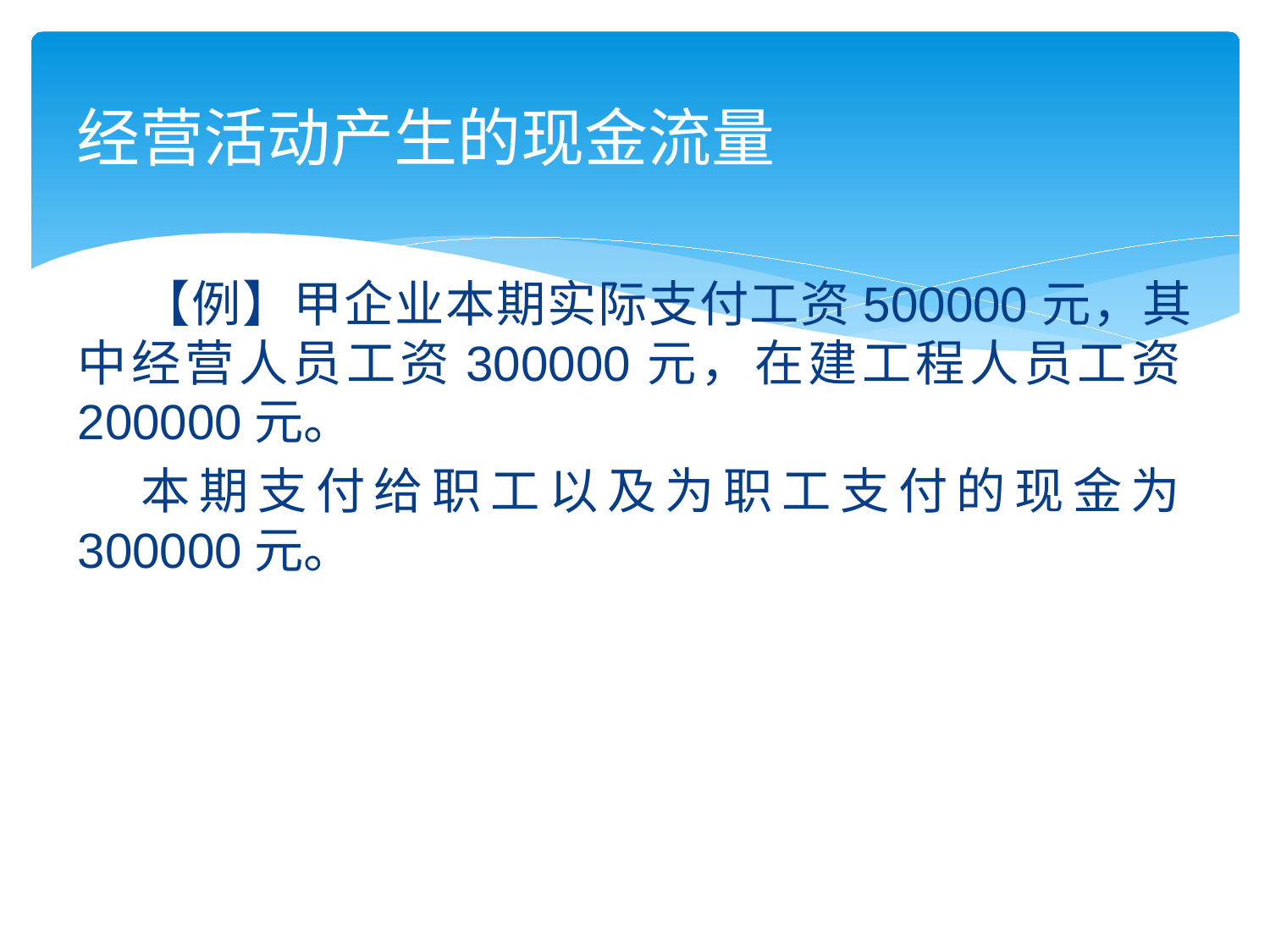

# 经营活动产生的现金流量
【例】甲企业本期实际支付工资500000元，其中经营人员工资300000元，在建工程人员工资200000元。
本期支付给职工以及为职工支付的现金为300000元。